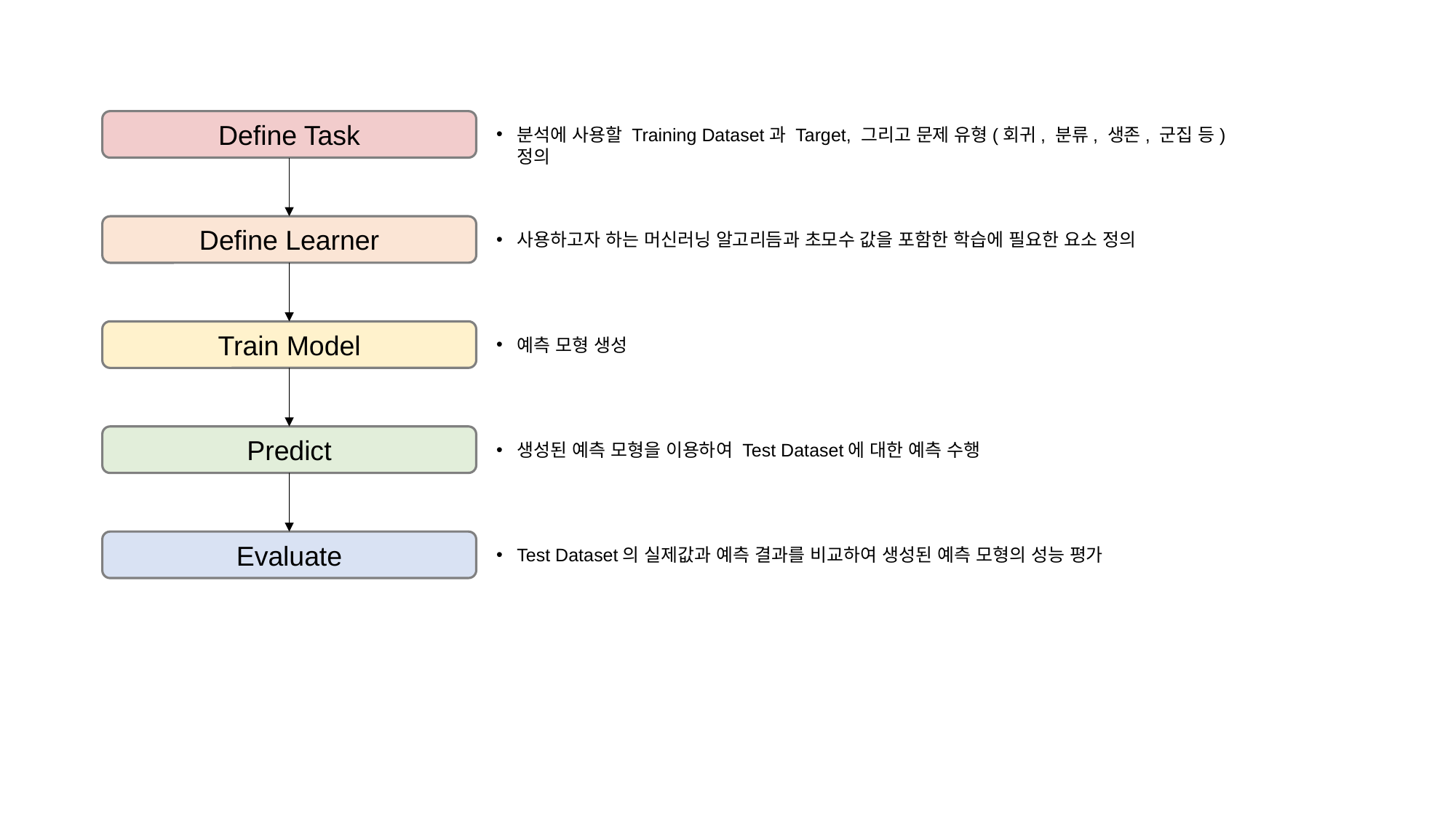

Define Task
분석에 사용할 Training Dataset과 Target, 그리고 문제 유형(회귀, 분류, 생존, 군집 등) 정의
Define Learner
사용하고자 하는 머신러닝 알고리듬과 초모수 값을 포함한 학습에 필요한 요소 정의
Train Model
예측 모형 생성
Predict
생성된 예측 모형을 이용하여 Test Dataset에 대한 예측 수행
Evaluate
Test Dataset의 실제값과 예측 결과를 비교하여 생성된 예측 모형의 성능 평가